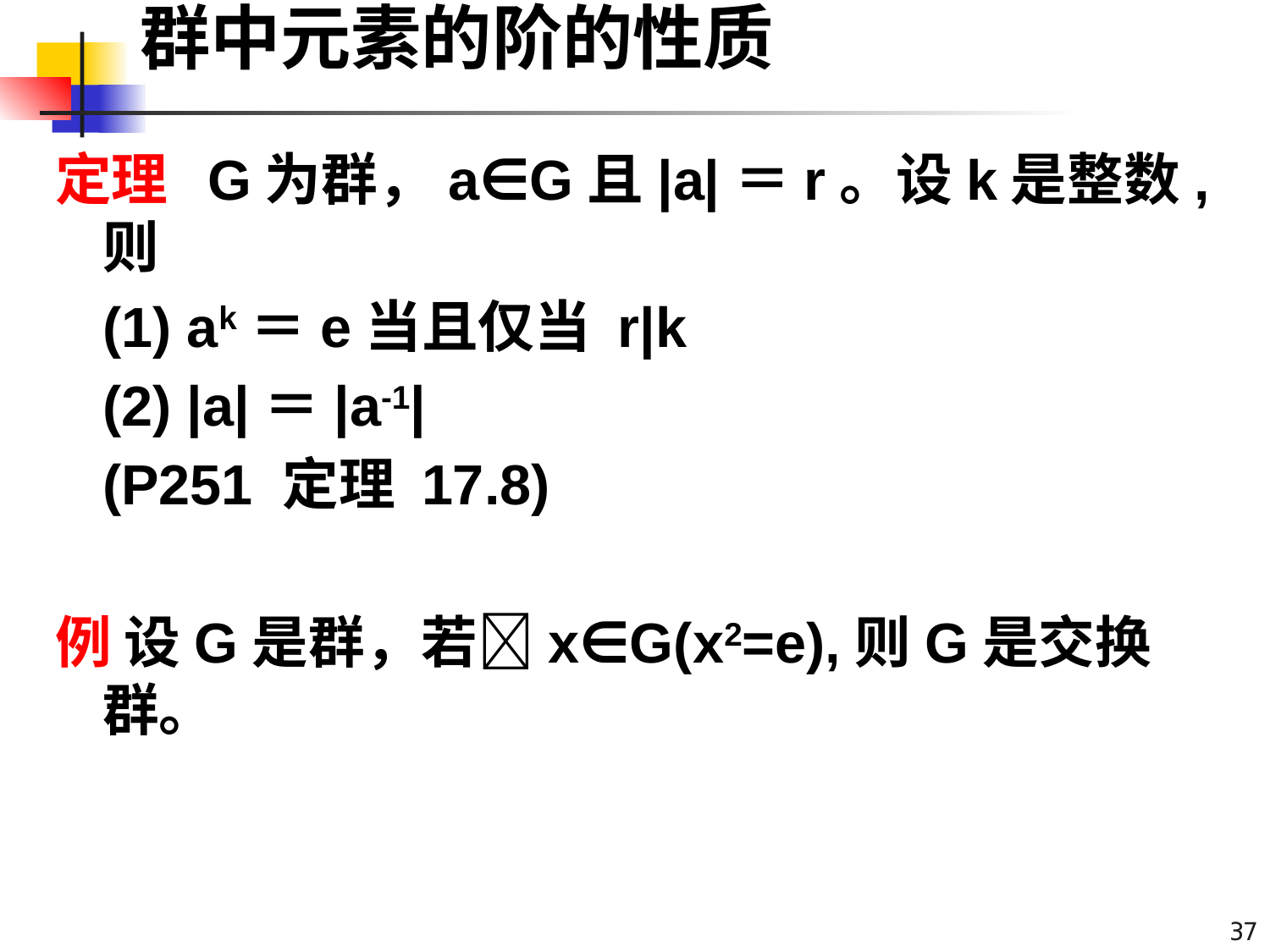

# 群中元素的阶的性质
定理  G为群，a∈G且|a|＝r。设k是整数,则
	(1) ak＝e当且仅当 r|k
	(2) |a|＝|a-1|
	(P251 定理 17.8)

例 设G是群，若∀x∈G(x2=e),则G是交换群。
37